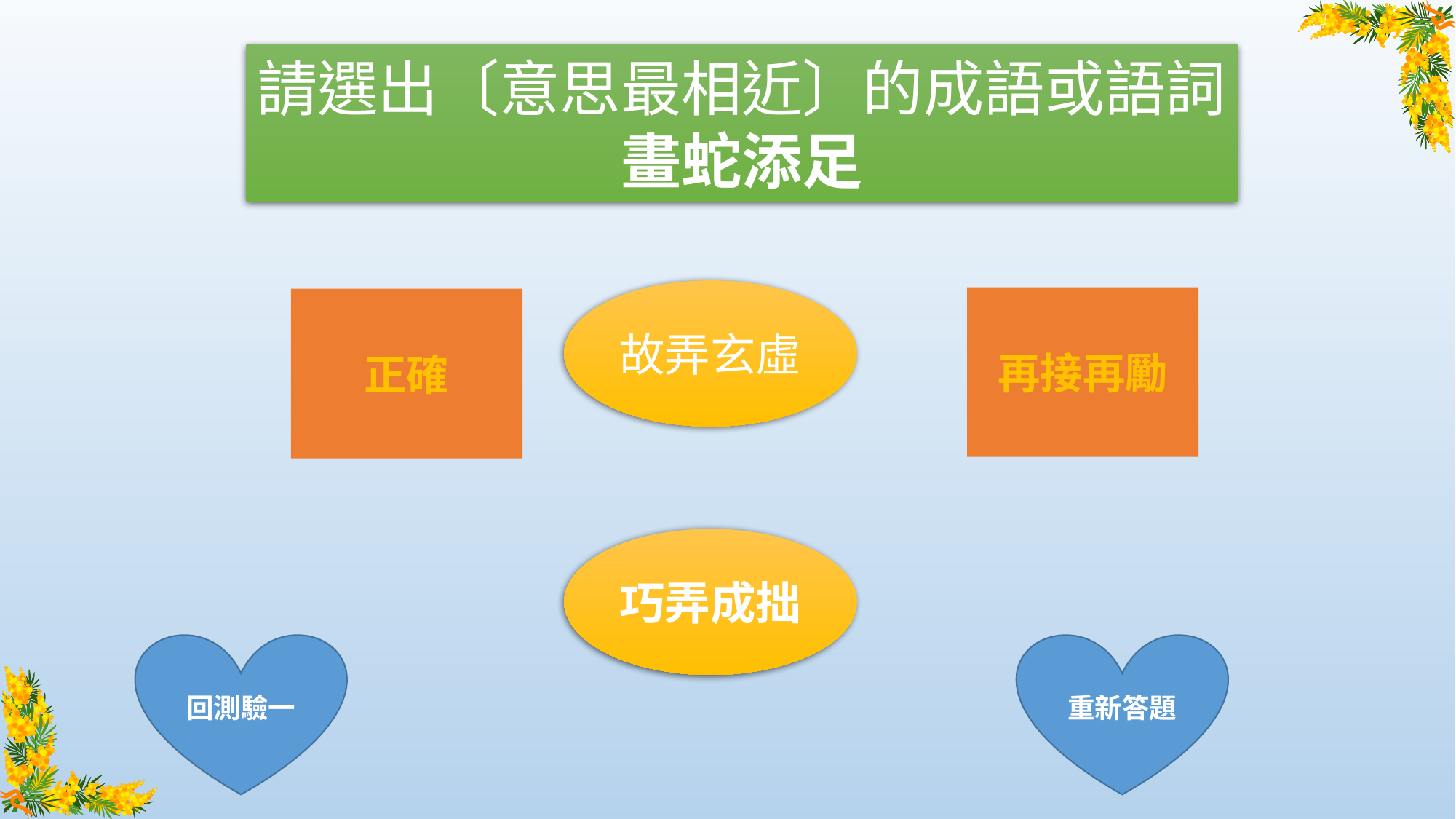

請選出〔意思最相近〕的成語或語詞
畫蛇添足
故弄玄虛
再接再勵
正確
巧弄成拙
回測驗一
重新答題